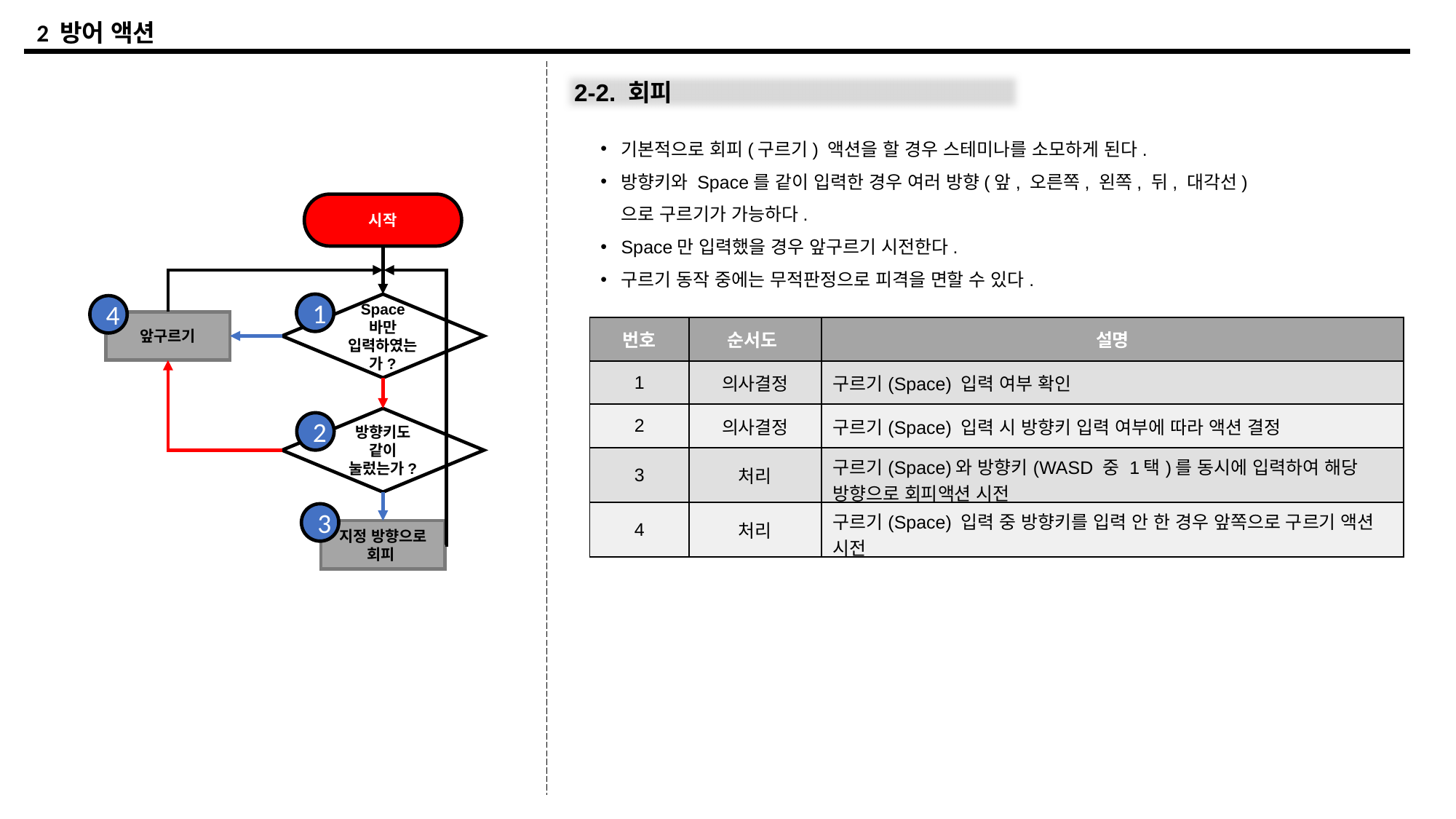

2 방어 액션
2-2. 회피
기본적으로 회피(구르기) 액션을 할 경우 스테미나를 소모하게 된다.
방향키와 Space를 같이 입력한 경우 여러 방향(앞, 오른쪽, 왼쪽, 뒤, 대각선)으로 구르기가 가능하다.
Space만 입력했을 경우 앞구르기 시전한다.
구르기 동작 중에는 무적판정으로 피격을 면할 수 있다.
시작
Space 바만 입력하였는가?
1
4
앞구르기
| 번호 | 순서도 | 설명 |
| --- | --- | --- |
| 1 | 의사결정 | 구르기(Space) 입력 여부 확인 |
| 2 | 의사결정 | 구르기(Space) 입력 시 방향키 입력 여부에 따라 액션 결정 |
| 3 | 처리 | 구르기(Space)와 방향키(WASD 중 1택)를 동시에 입력하여 해당 방향으로 회피액션 시전 |
| 4 | 처리 | 구르기(Space) 입력 중 방향키를 입력 안 한 경우 앞쪽으로 구르기 액션 시전 |
방향키도 같이 눌렀는가?
2
3
지정 방향으로 회피